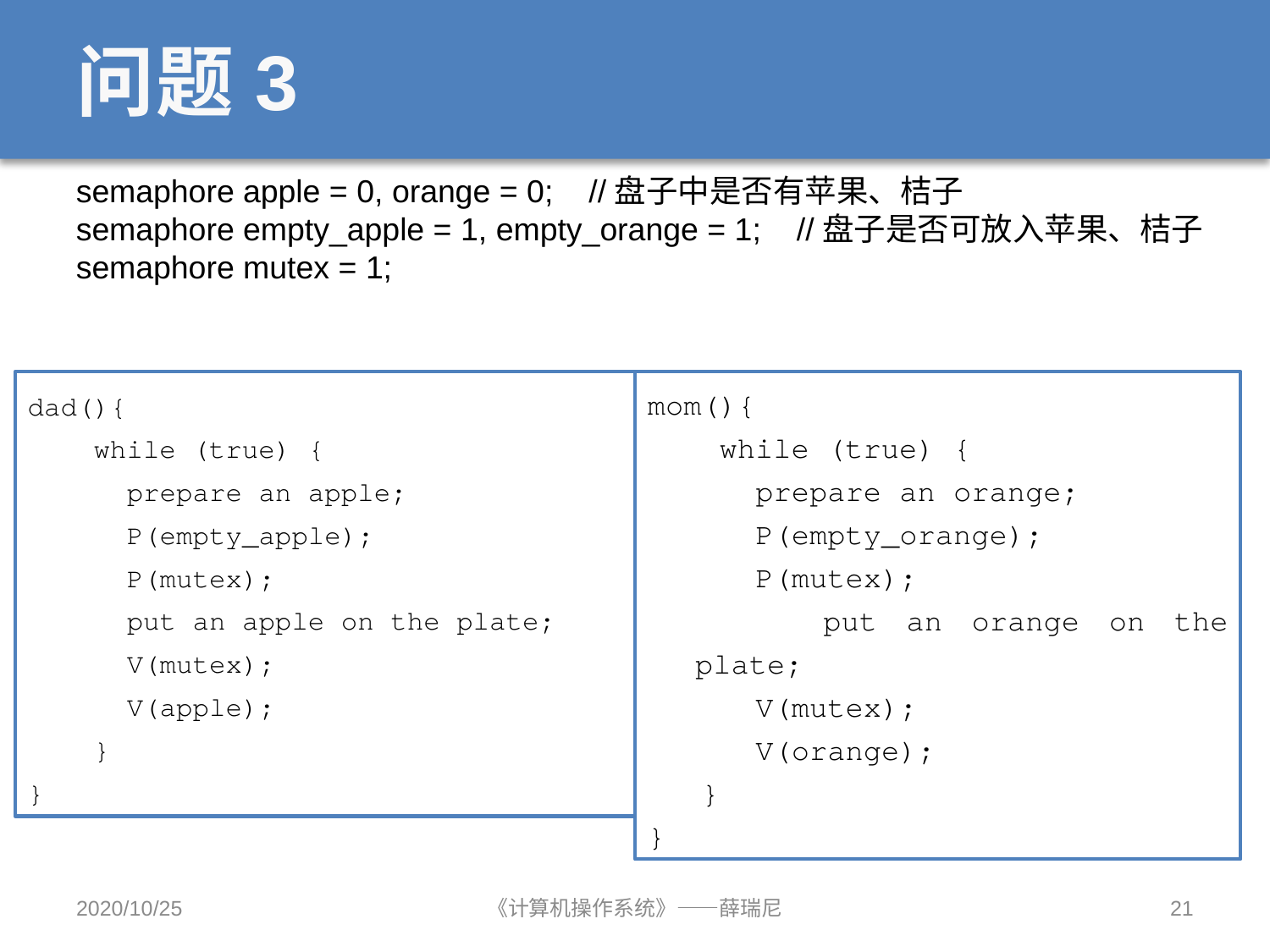

# 问题3
semaphore apple = 0, orange = 0;    //盘子中是否有苹果、桔子
semaphore empty_apple = 1, empty_orange = 1;    //盘子是否可放入苹果、桔子
semaphore mutex = 1;
dad(){
    while (true) {
      prepare an apple;
      P(empty_apple);
      P(mutex);
      put an apple on the plate;
      V(mutex);
      V(apple);
    }
}
mom(){
    while (true) {
      prepare an orange;
      P(empty_orange);
      P(mutex);
      put an orange on the plate;
      V(mutex);
      V(orange);
   }
}
2020/10/25
《计算机操作系统》——薛瑞尼
21